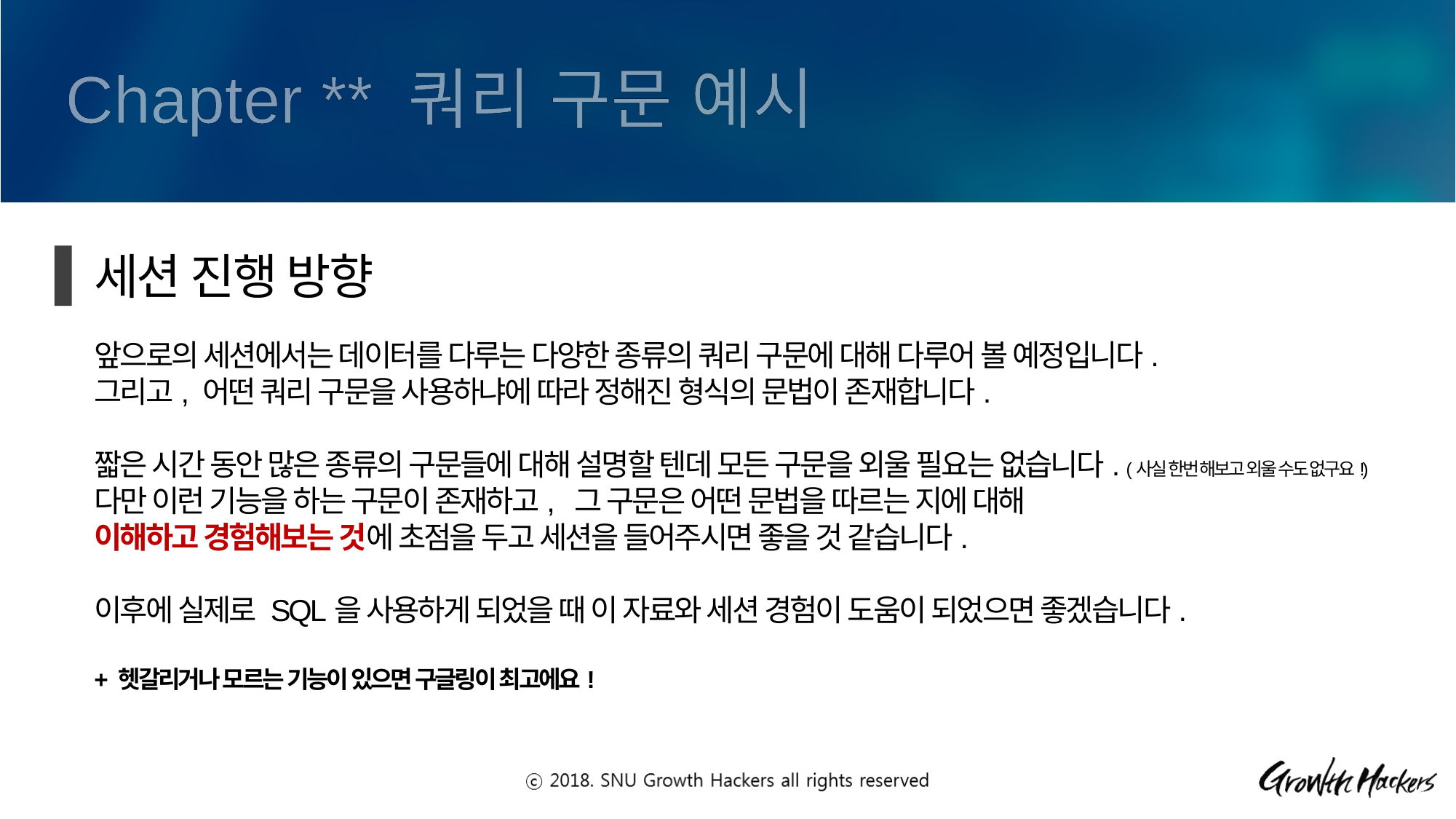

Chapter ** 쿼리 구문 예시
세션 진행 방향

앞으로의 세션에서는 데이터를 다루는 다양한 종류의 쿼리 구문에 대해 다루어 볼 예정입니다.
그리고, 어떤 쿼리 구문을 사용하냐에 따라 정해진 형식의 문법이 존재합니다.

짧은 시간 동안 많은 종류의 구문들에 대해 설명할 텐데 모든 구문을 외울 필요는 없습니다. (사실 한번 해보고 외울 수도 없구요!)
다만 이런 기능을 하는 구문이 존재하고,  그 구문은 어떤 문법을 따르는 지에 대해
이해하고 경험해보는 것에 초점을 두고 세션을 들어주시면 좋을 것 같습니다.

이후에 실제로 SQL을 사용하게 되었을 때 이 자료와 세션 경험이 도움이 되었으면 좋겠습니다.

+ 헷갈리거나 모르는 기능이 있으면 구글링이 최고에요!